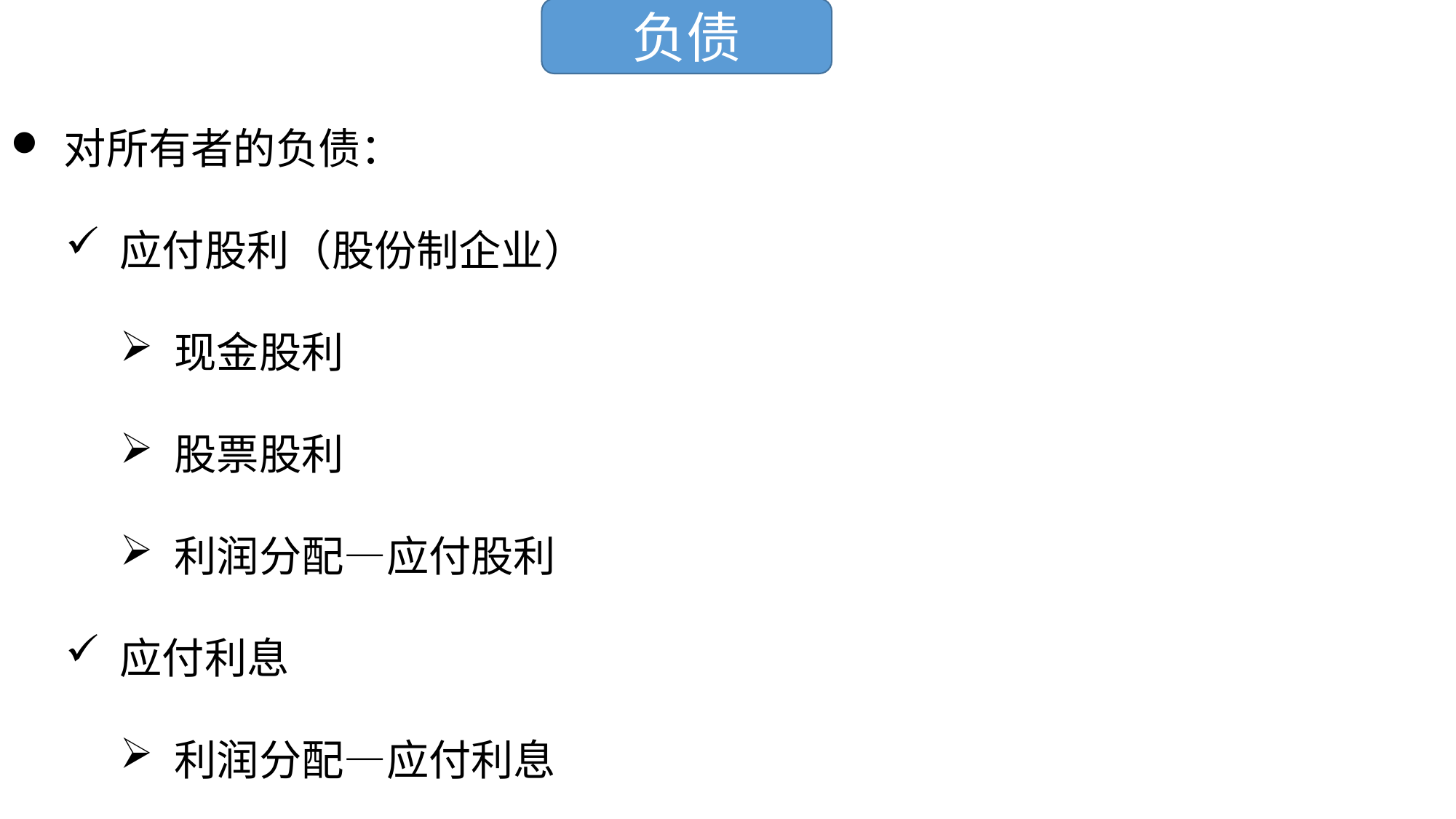

负债
 对所有者的负债：
应付股利（股份制企业）
现金股利
股票股利
利润分配—应付股利
应付利息
利润分配—应付利息